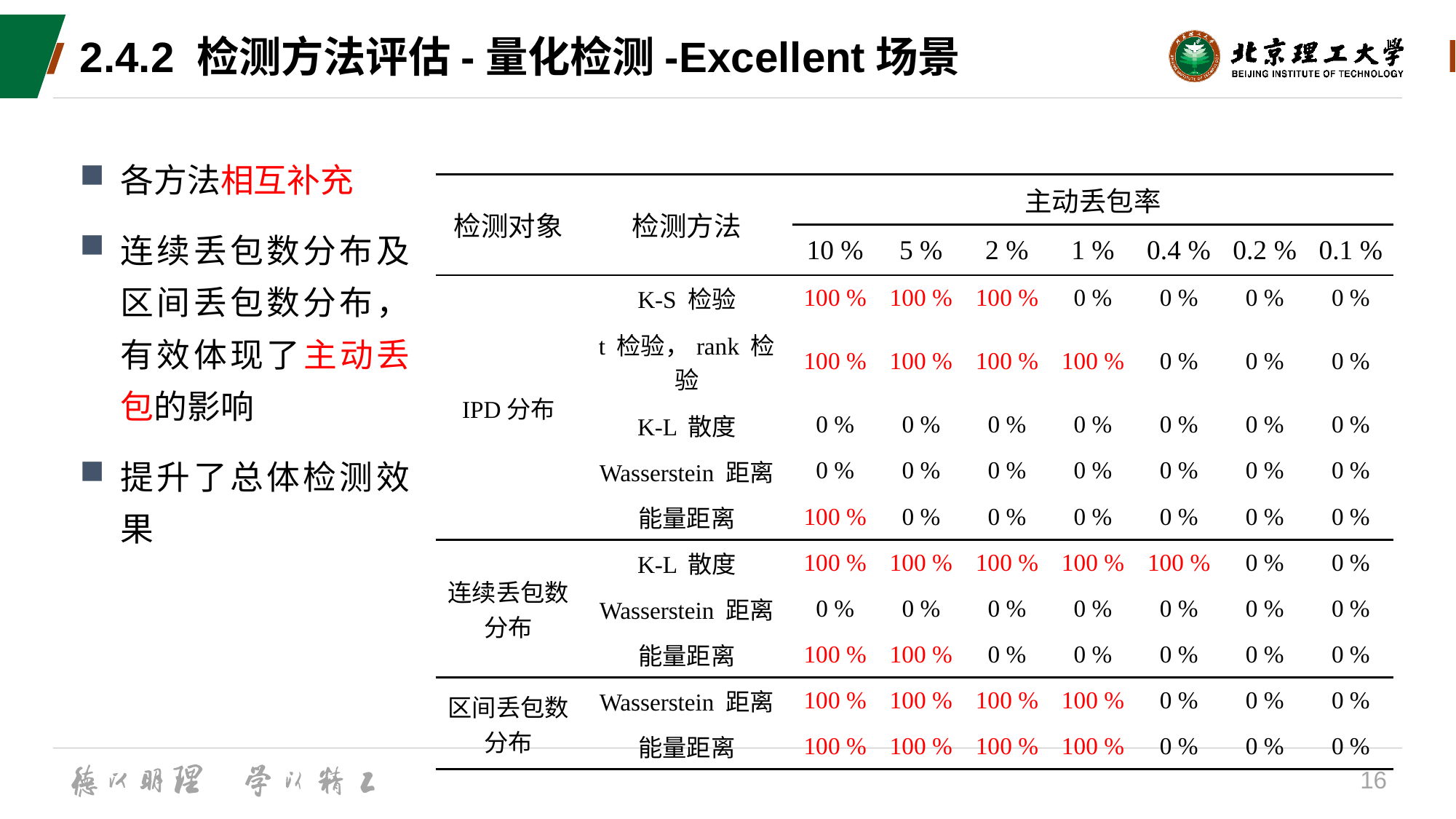

# 2.4.2 检测方法评估-量化检测-Excellent场景
各方法相互补充
连续丢包数分布及区间丢包数分布，有效体现了主动丢包的影响
提升了总体检测效果
| 检测对象 | 检测方法 | 主动丢包率 |  |  |  |  |  |  |
| --- | --- | --- | --- | --- | --- | --- | --- | --- |
|  |  | 10 % | 5 % | 2 % | 1 % | 0.4 % | 0.2 % | 0.1 % |
| IPD分布 | K-S 检验 | 100 % | 100 % | 100 % | 0 % | 0 % | 0 % | 0 % |
|  | t 检验，rank 检验 | 100 % | 100 % | 100 % | 100 % | 0 % | 0 % | 0 % |
|  | K-L 散度 | 0 % | 0 % | 0 % | 0 % | 0 % | 0 % | 0 % |
|  | Wasserstein 距离 | 0 % | 0 % | 0 % | 0 % | 0 % | 0 % | 0 % |
|  | 能量距离 | 100 % | 0 % | 0 % | 0 % | 0 % | 0 % | 0 % |
| 连续丢包数 分布 | K-L 散度 | 100 % | 100 % | 100 % | 100 % | 100 % | 0 % | 0 % |
|  | Wasserstein 距离 | 0 % | 0 % | 0 % | 0 % | 0 % | 0 % | 0 % |
|  | 能量距离 | 100 % | 100 % | 0 % | 0 % | 0 % | 0 % | 0 % |
| 区间丢包数 分布 | Wasserstein 距离 | 100 % | 100 % | 100 % | 100 % | 0 % | 0 % | 0 % |
|  | 能量距离 | 100 % | 100 % | 100 % | 100 % | 0 % | 0 % | 0 % |